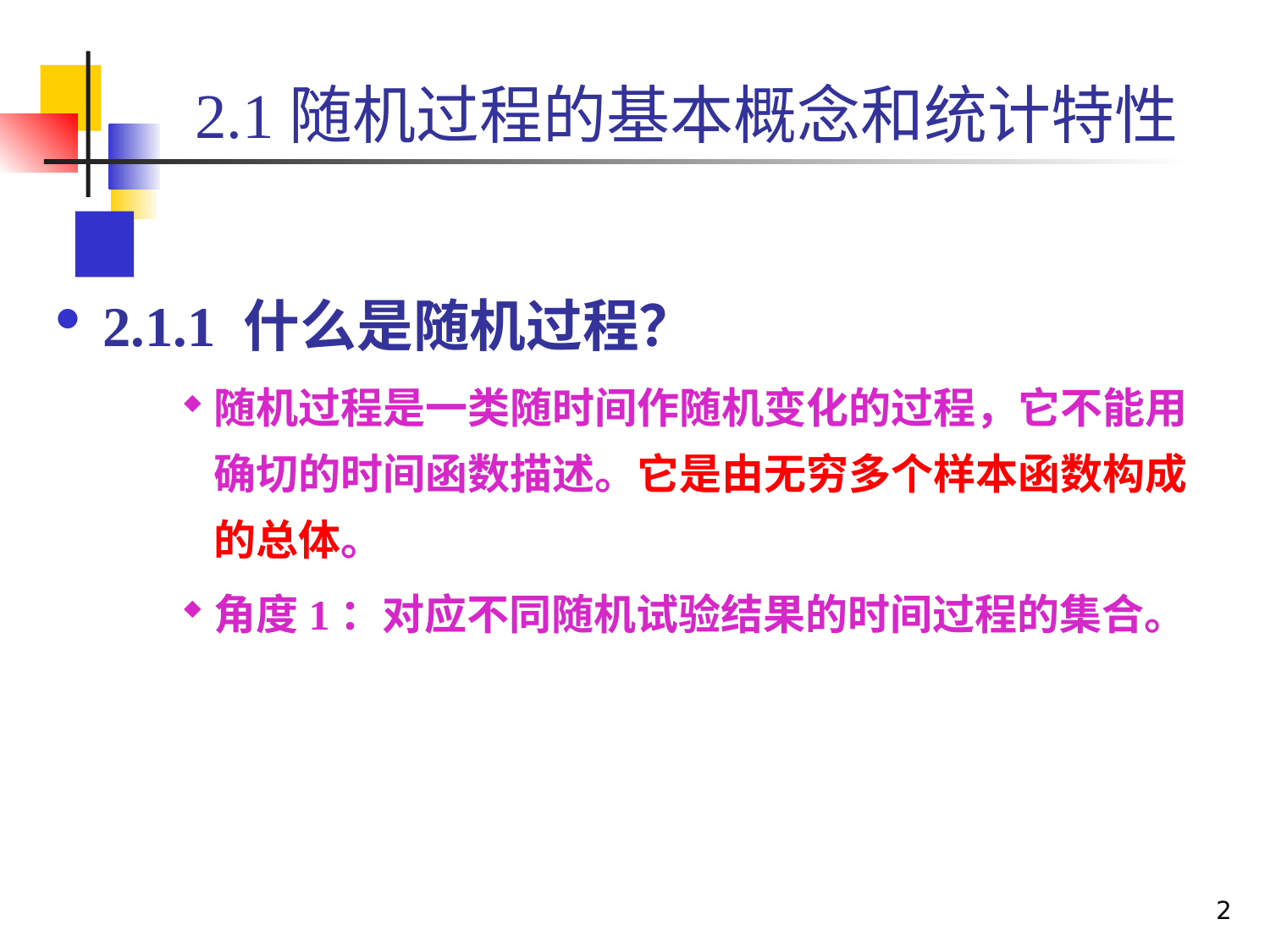

2.1随机过程的基本概念和统计特性
2.1.1 什么是随机过程？
随机过程是一类随时间作随机变化的过程，它不能用确切的时间函数描述。它是由无穷多个样本函数构成的总体。
角度1：对应不同随机试验结果的时间过程的集合。

2